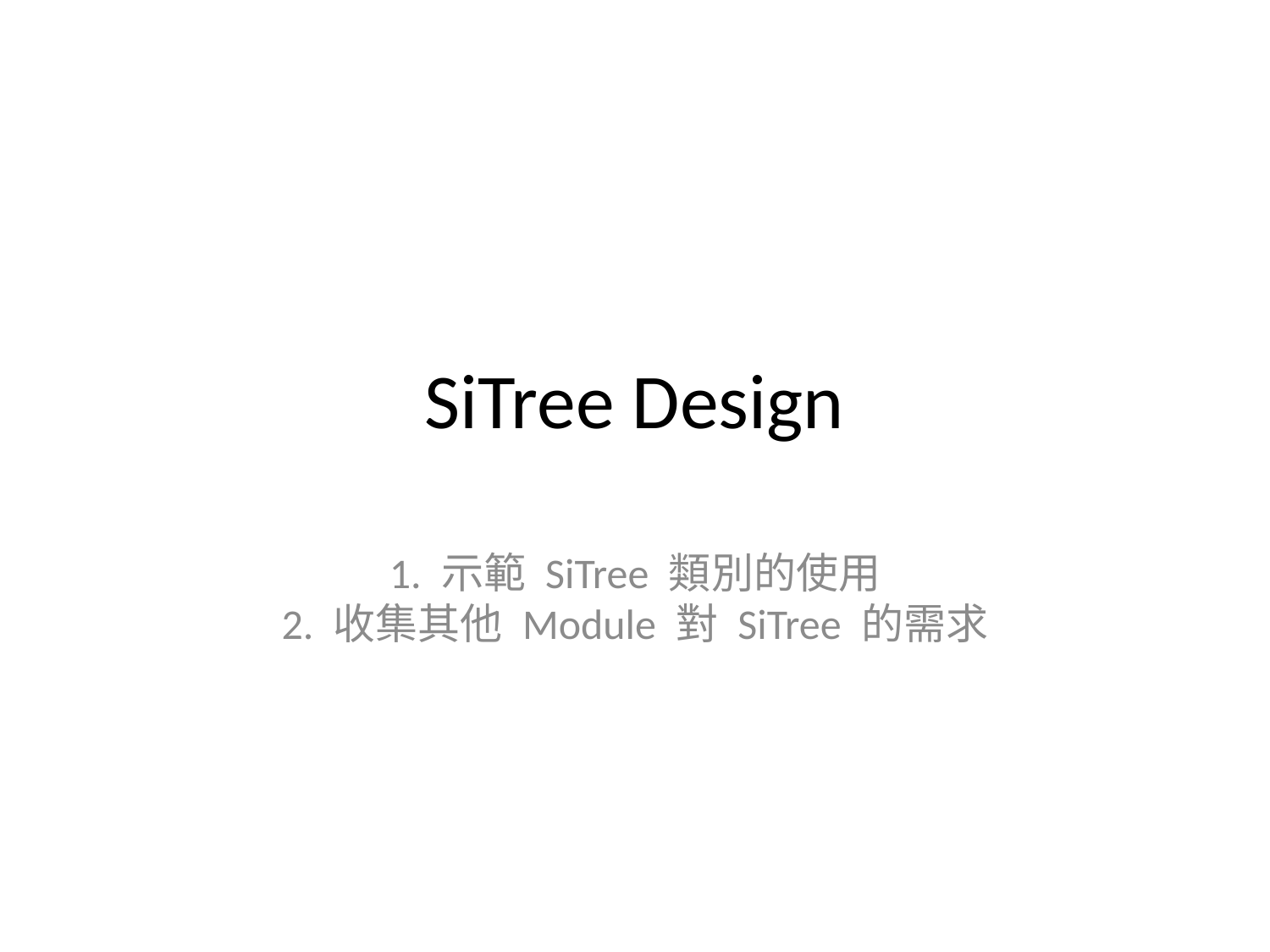

# SiTree Design
1. 示範 SiTree 類別的使用
2. 收集其他 Module 對 SiTree 的需求